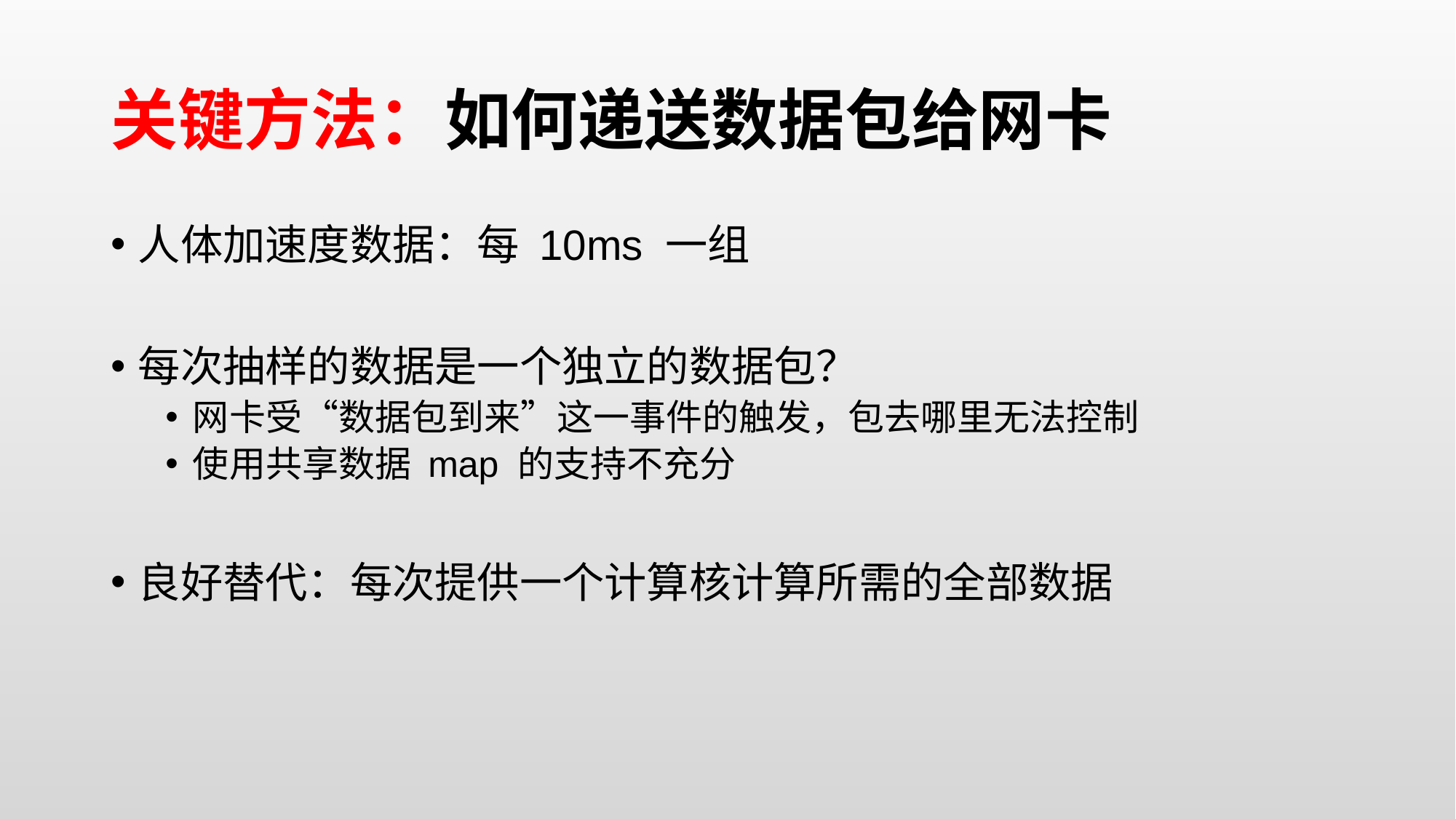

# 关键方法：如何递送数据包给网卡
人体加速度数据：每 10ms 一组

每次抽样的数据是一个独立的数据包？
网卡受“数据包到来”这一事件的触发，包去哪里无法控制
使用共享数据 map 的支持不充分

良好替代：每次提供一个计算核计算所需的全部数据